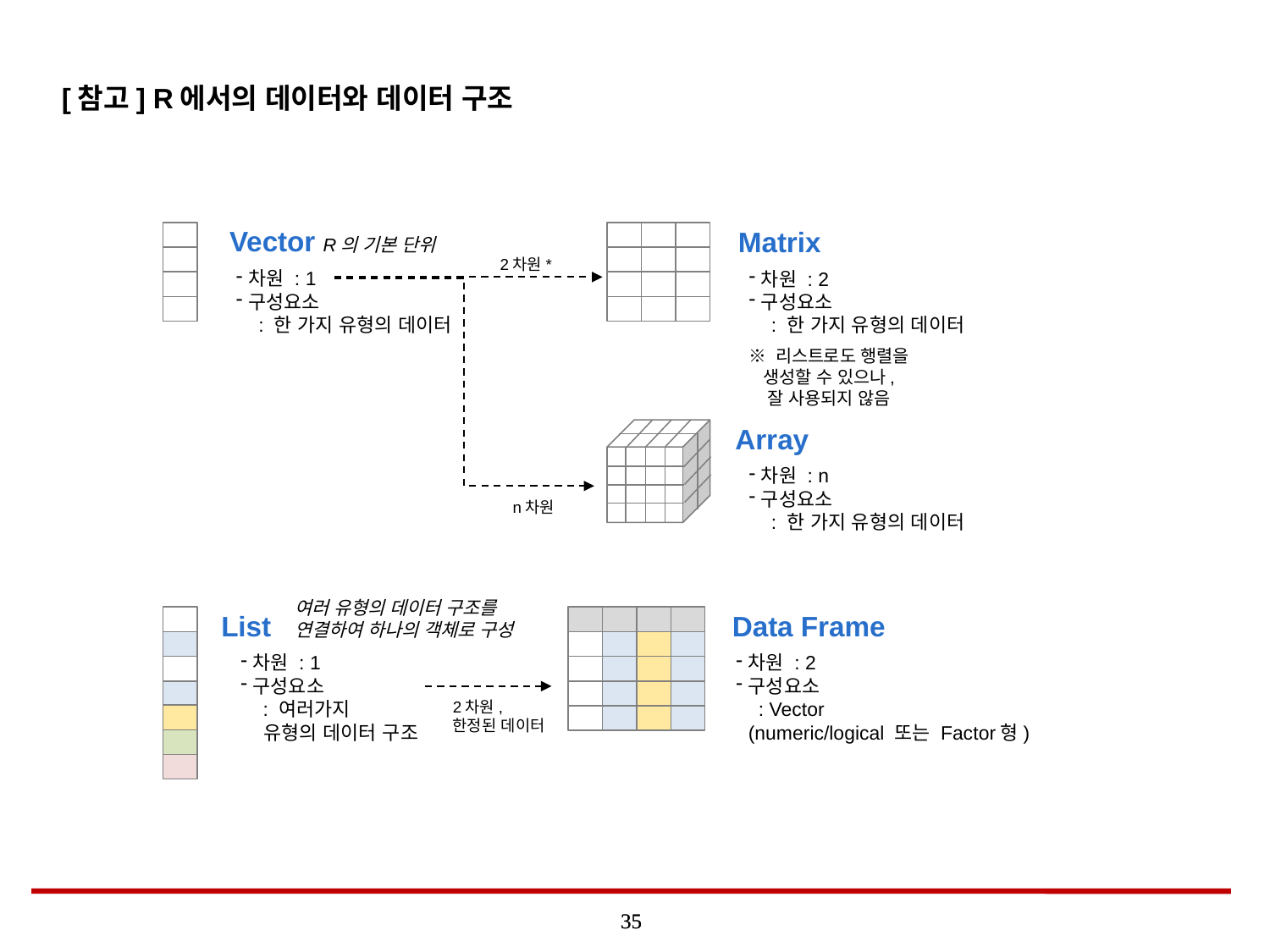

# [참고] R에서의 데이터와 데이터 구조
Vector R의 기본 단위

차원 : 1
구성요소
 : 한 가지 유형의 데이터
Matrix

2차원*

차원 : 2
구성요소
 : 한 가지 유형의 데이터
※ 리스트로도 행렬을
   생성할 수 있으나,
   잘 사용되지 않음
Array

차원 : n
구성요소
 : 한 가지 유형의 데이터
n차원

여러 유형의 데이터 구조를
연결하여 하나의 객체로 구성
List

차원 : 1
구성요소
 : 여러가지
  유형의 데이터 구조
Data Frame

차원 : 2
구성요소
 : Vector
(numeric/logical 또는 Factor형)
2차원,
한정된 데이터